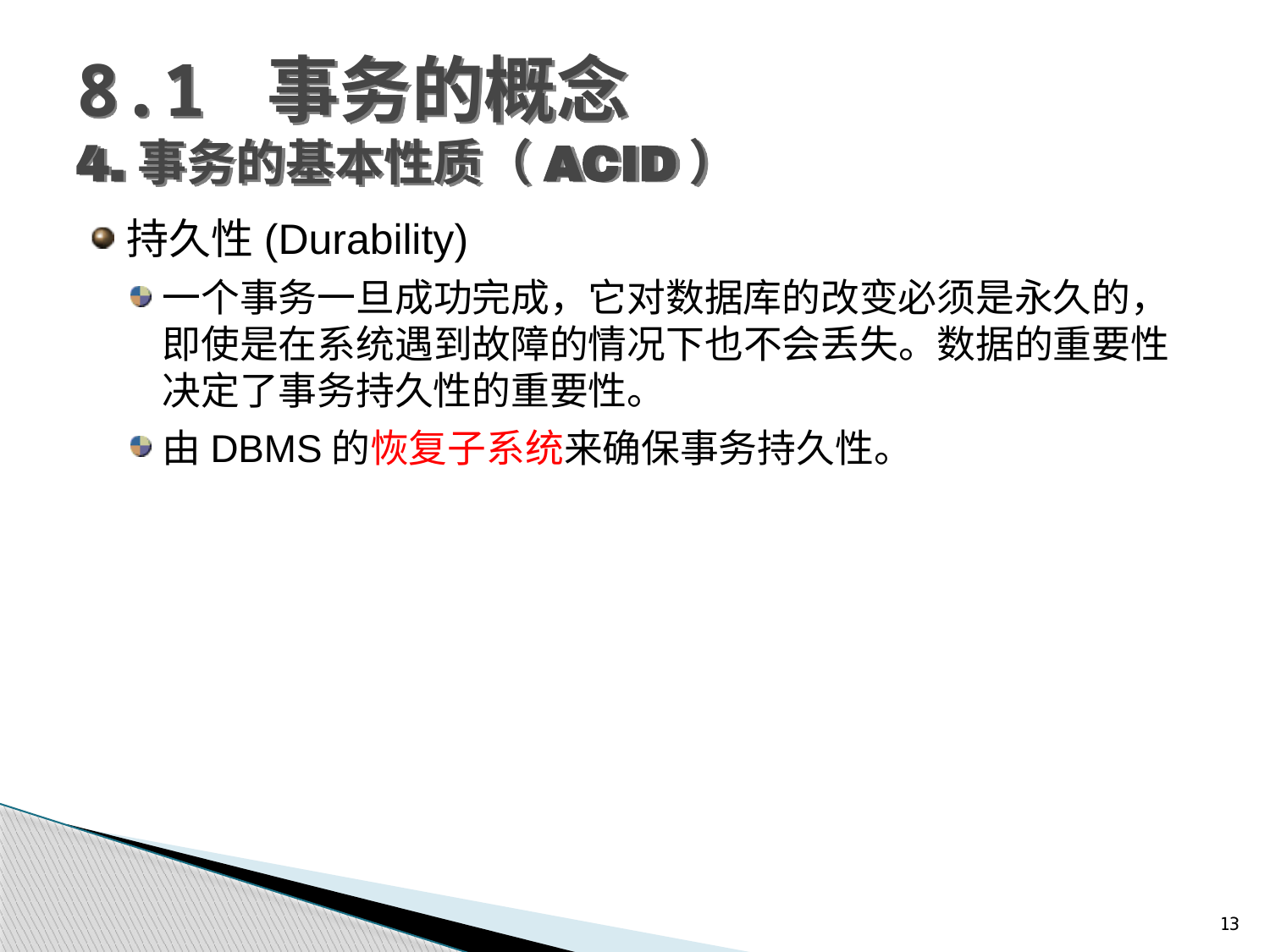

8.1 事务的概念
4.事务的基本性质（ACID）
持久性(Durability)
一个事务一旦成功完成，它对数据库的改变必须是永久的，即使是在系统遇到故障的情况下也不会丢失。数据的重要性决定了事务持久性的重要性。
由DBMS的恢复子系统来确保事务持久性。
13